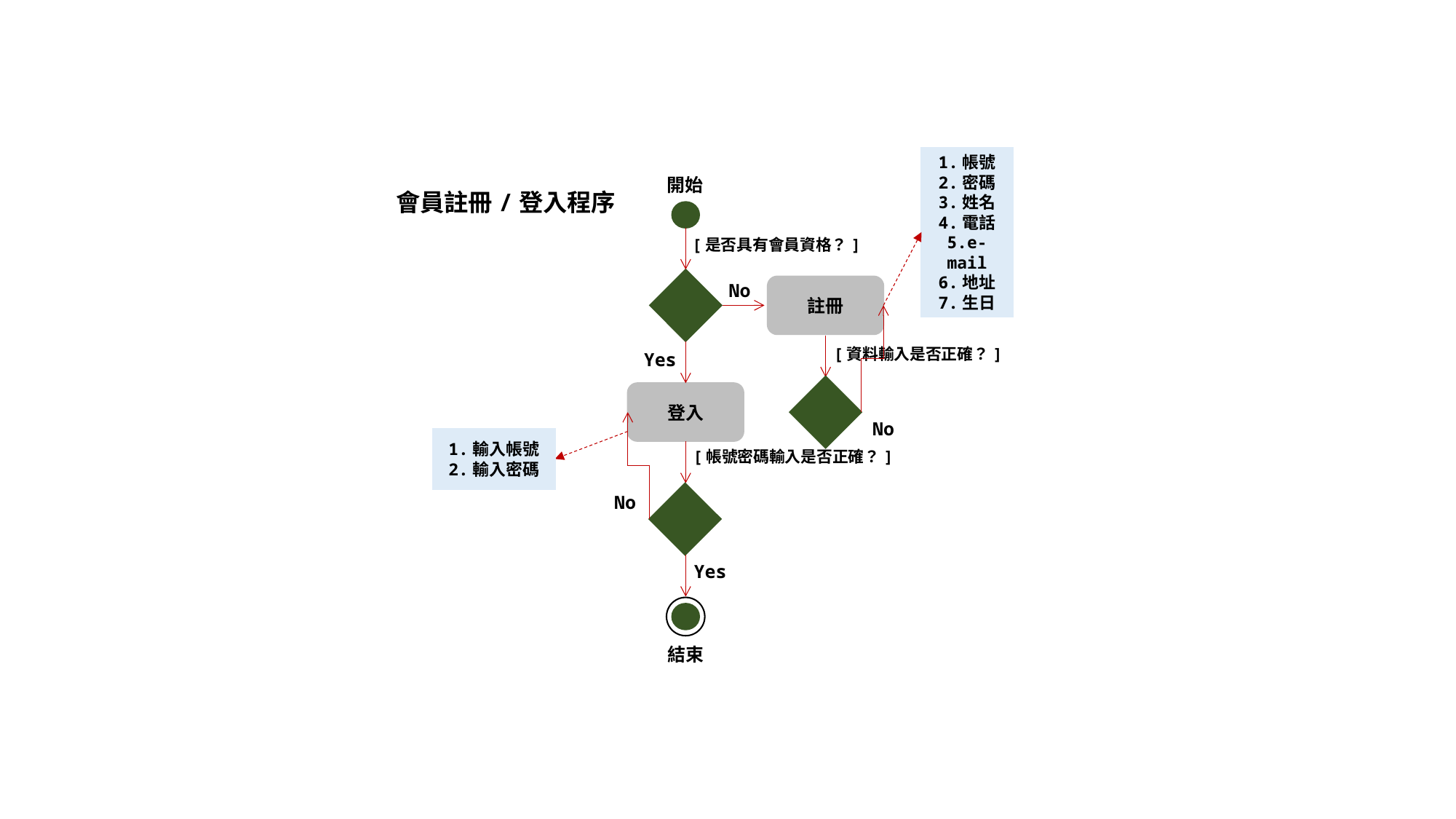

1.帳號
2.密碼
3.姓名
4.電話
5.e-mail
6.地址
7.生日
開始

[是否具有會員資格？]

No
註冊
[資料輸入是否正確？]
Yes

登入
No
1.輸入帳號
2.輸入密碼
[帳號密碼輸入是否正確？]

No
Yes

會員註冊/登入程序
結束